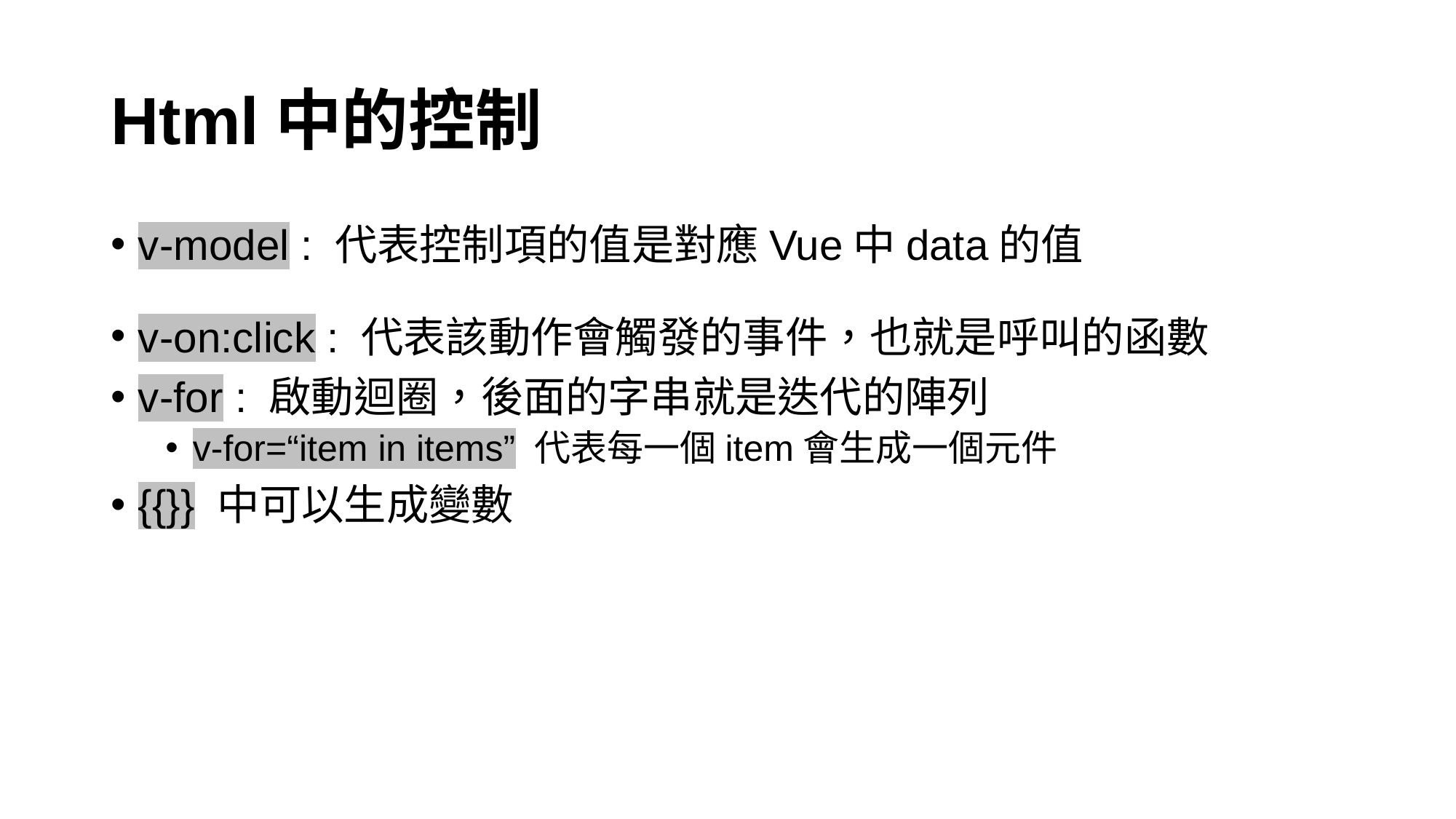

# Html中的控制
v-model : 代表控制項的值是對應Vue中data的值
v-on:click : 代表該動作會觸發的事件，也就是呼叫的函數
v-for : 啟動迴圈，後面的字串就是迭代的陣列
v-for=“item in items” 代表每一個item會生成一個元件
{{}} 中可以生成變數